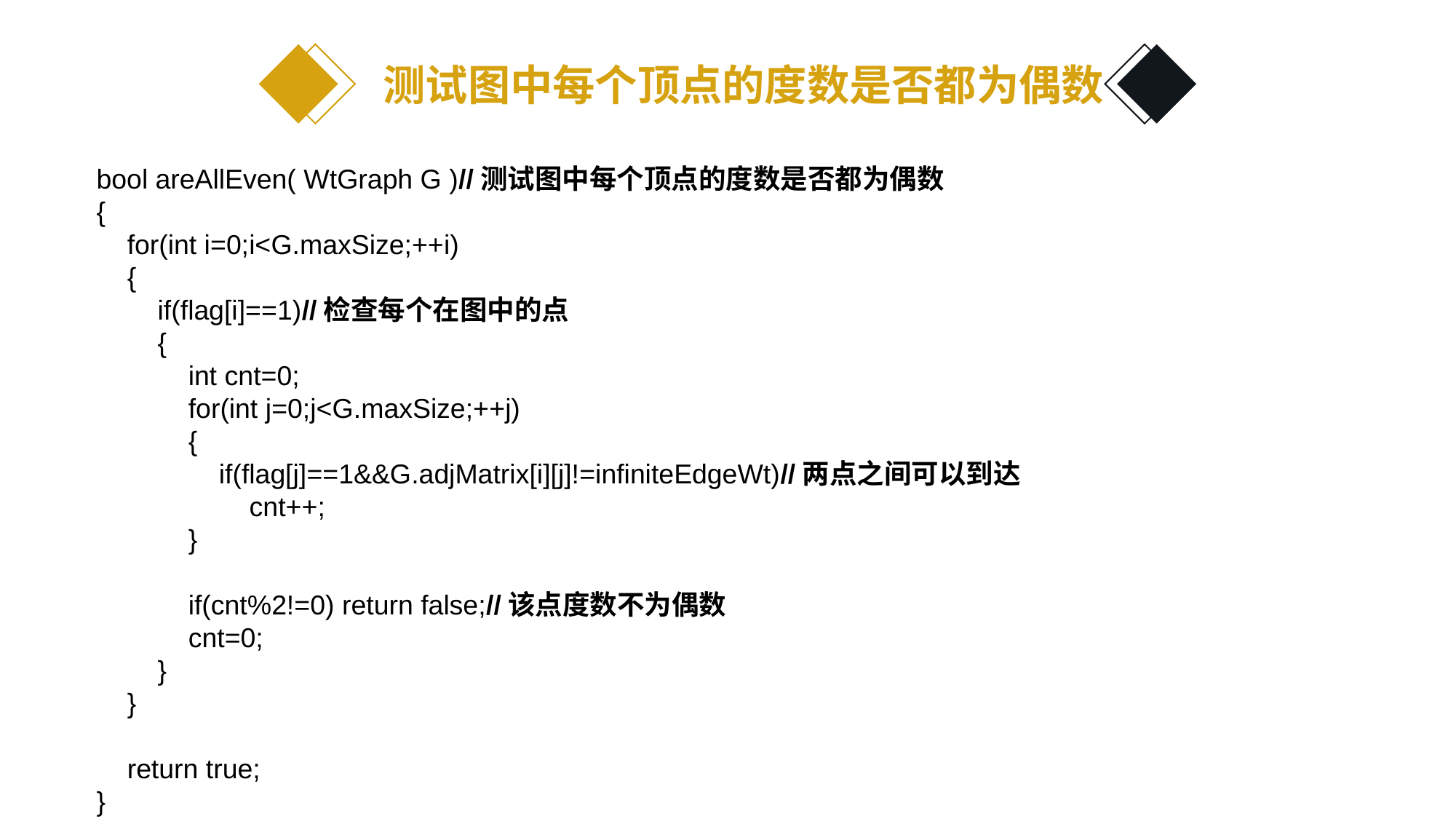

测试图中每个顶点的度数是否都为偶数
bool areAllEven( WtGraph G )//测试图中每个顶点的度数是否都为偶数
{
    for(int i=0;i<G.maxSize;++i)
    {
        if(flag[i]==1)//检查每个在图中的点
        {
            int cnt=0;
            for(int j=0;j<G.maxSize;++j)
            {
                if(flag[j]==1&&G.adjMatrix[i][j]!=infiniteEdgeWt)//两点之间可以到达
                    cnt++;
            }

            if(cnt%2!=0) return false;//该点度数不为偶数
            cnt=0;
        }
    }

    return true;
}